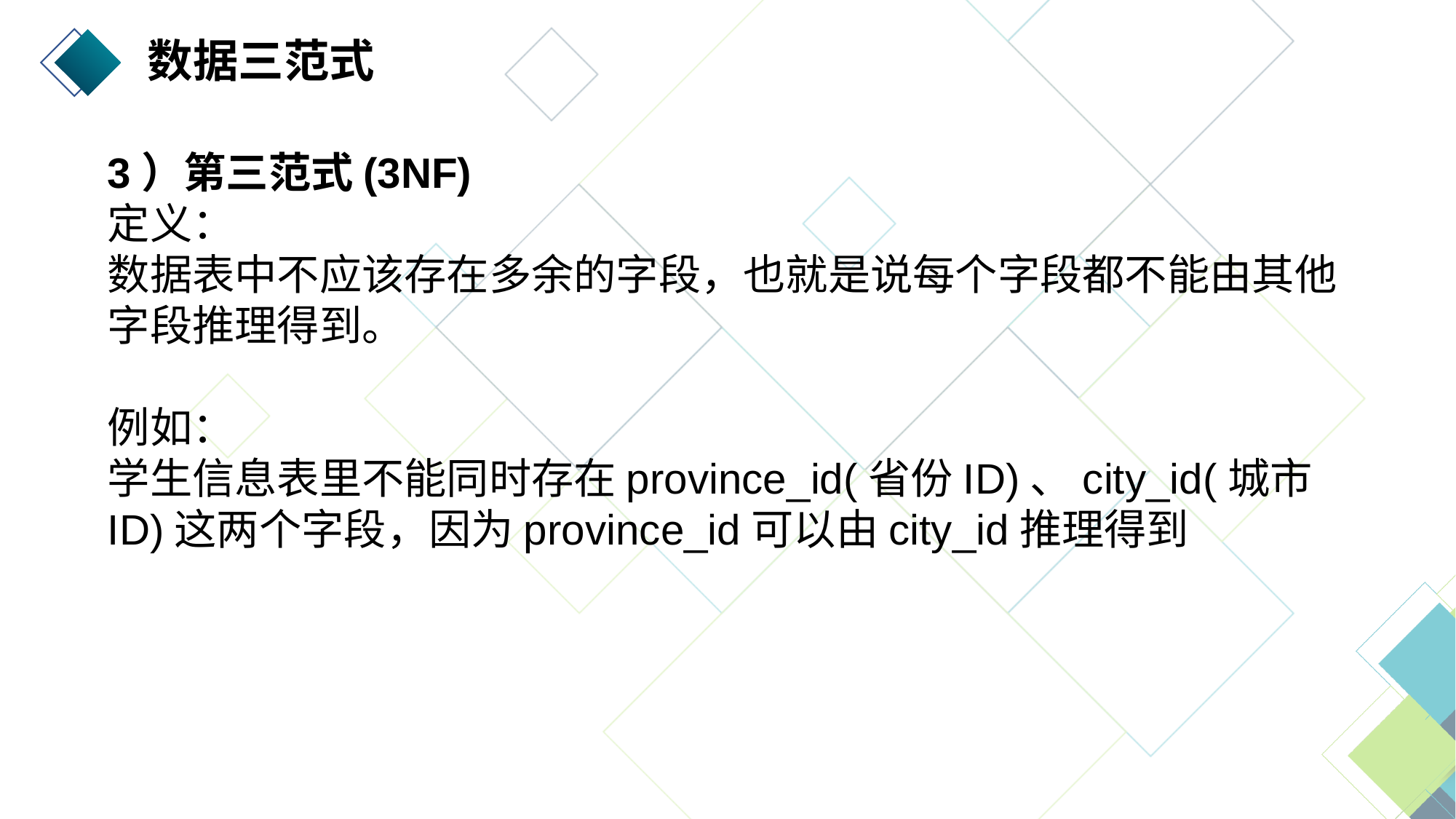

数据三范式
3）第三范式(3NF)
定义：
数据表中不应该存在多余的字段，也就是说每个字段都不能由其他字段推理得到。

例如：
学生信息表里不能同时存在province_id(省份ID)、city_id(城市ID)这两个字段，因为province_id可以由city_id推理得到